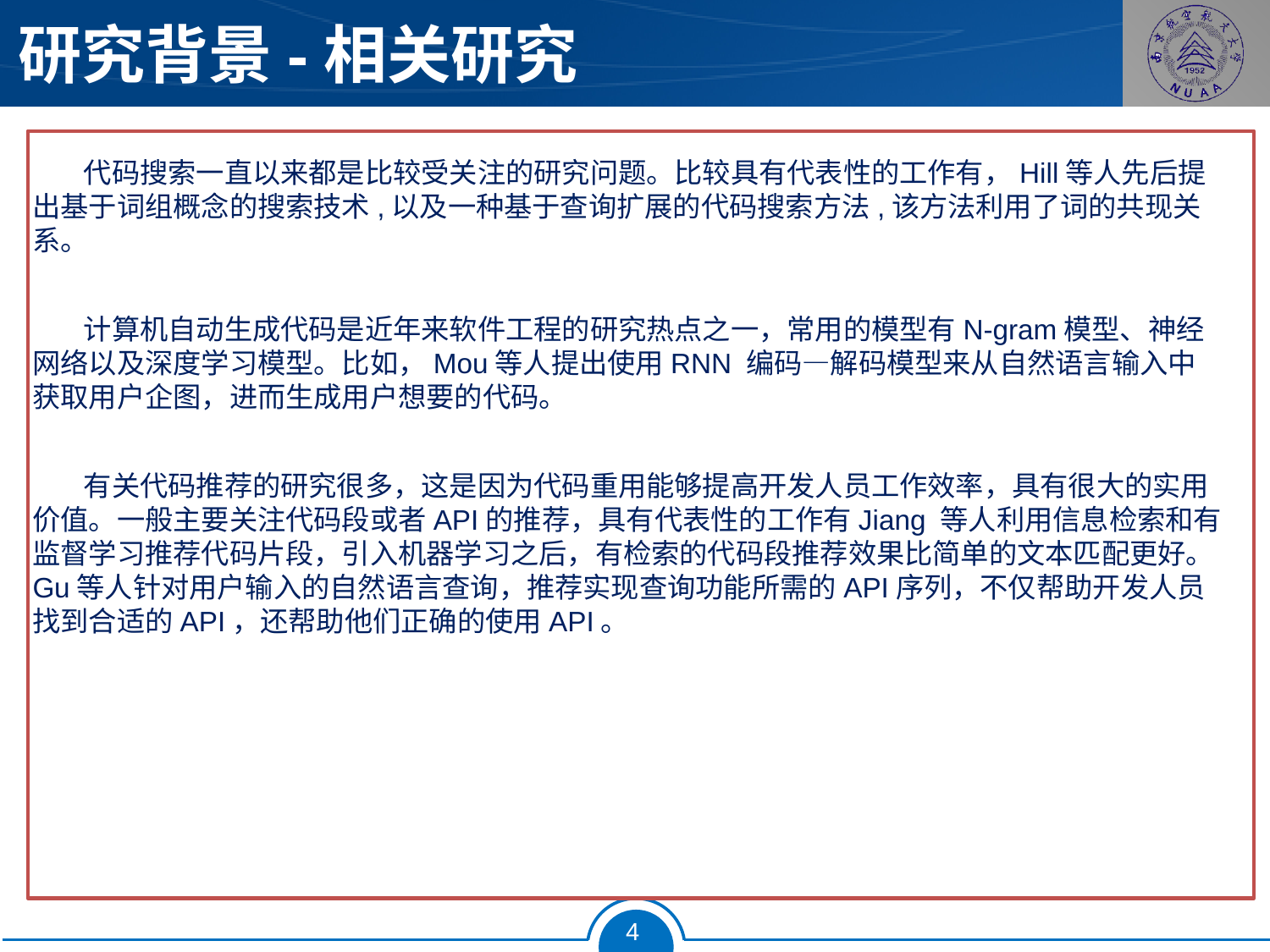

研究背景-相关研究

       代码搜索一直以来都是比较受关注的研究问题。比较具有代表性的工作有，Hill等人先后提出基于词组概念的搜索技术,以及一种基于查询扩展的代码搜索方法,该方法利用了词的共现关系。

       计算机自动生成代码是近年来软件工程的研究热点之一，常用的模型有N-gram模型、神经网络以及深度学习模型。比如，Mou等人提出使用RNN 编码—解码模型来从自然语言输入中获取用户企图，进而生成用户想要的代码。

       有关代码推荐的研究很多，这是因为代码重用能够提高开发人员工作效率，具有很大的实用价值。一般主要关注代码段或者API的推荐，具有代表性的工作有Jiang 等人利用信息检索和有监督学习推荐代码片段，引入机器学习之后，有检索的代码段推荐效果比简单的文本匹配更好。Gu等人针对用户输入的自然语言查询，推荐实现查询功能所需的API序列，不仅帮助开发人员找到合适的API，还帮助他们正确的使用API。